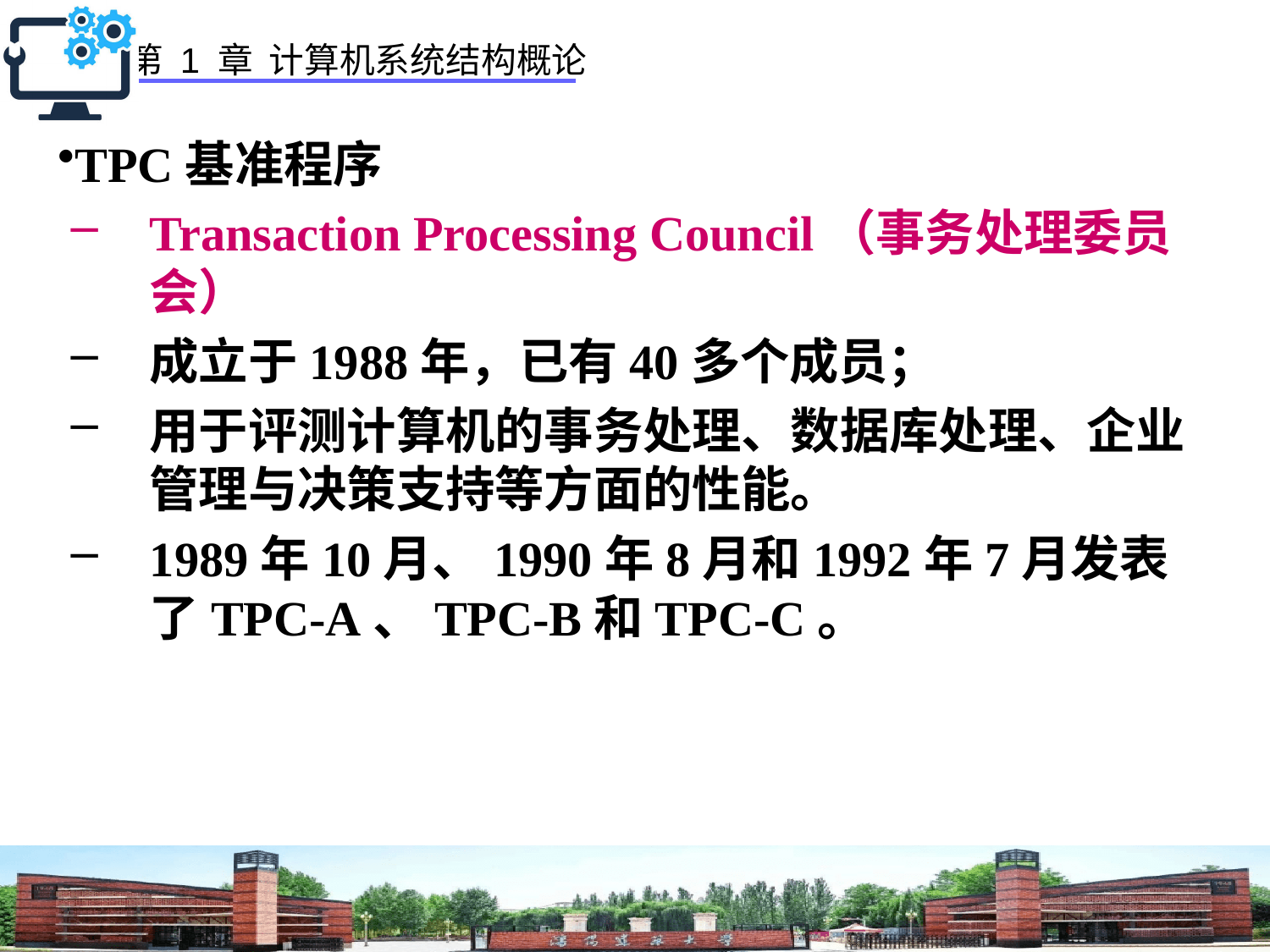

TPC基准程序
Transaction Processing Council（事务处理委员会）
成立于1988年，已有40多个成员；
用于评测计算机的事务处理、数据库处理、企业管理与决策支持等方面的性能。
1989年10月、1990年8月和1992年7月发表了TPC-A、TPC-B和TPC-C。